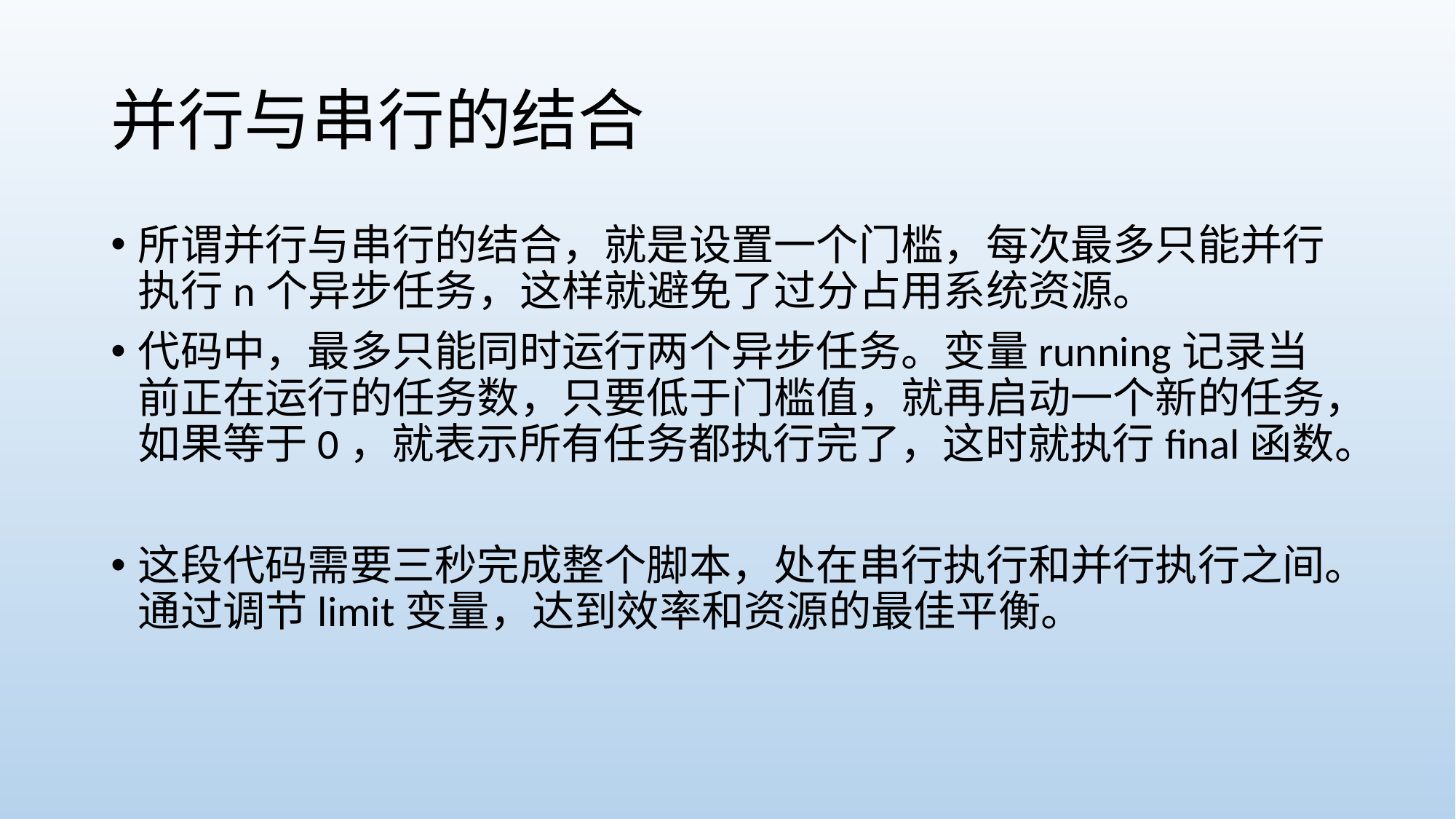

# 并行与串行的结合
所谓并行与串行的结合，就是设置一个门槛，每次最多只能并行执行n个异步任务，这样就避免了过分占用系统资源。
代码中，最多只能同时运行两个异步任务。变量running记录当前正在运行的任务数，只要低于门槛值，就再启动一个新的任务，如果等于0，就表示所有任务都执行完了，这时就执行final函数。

这段代码需要三秒完成整个脚本，处在串行执行和并行执行之间。通过调节limit变量，达到效率和资源的最佳平衡。